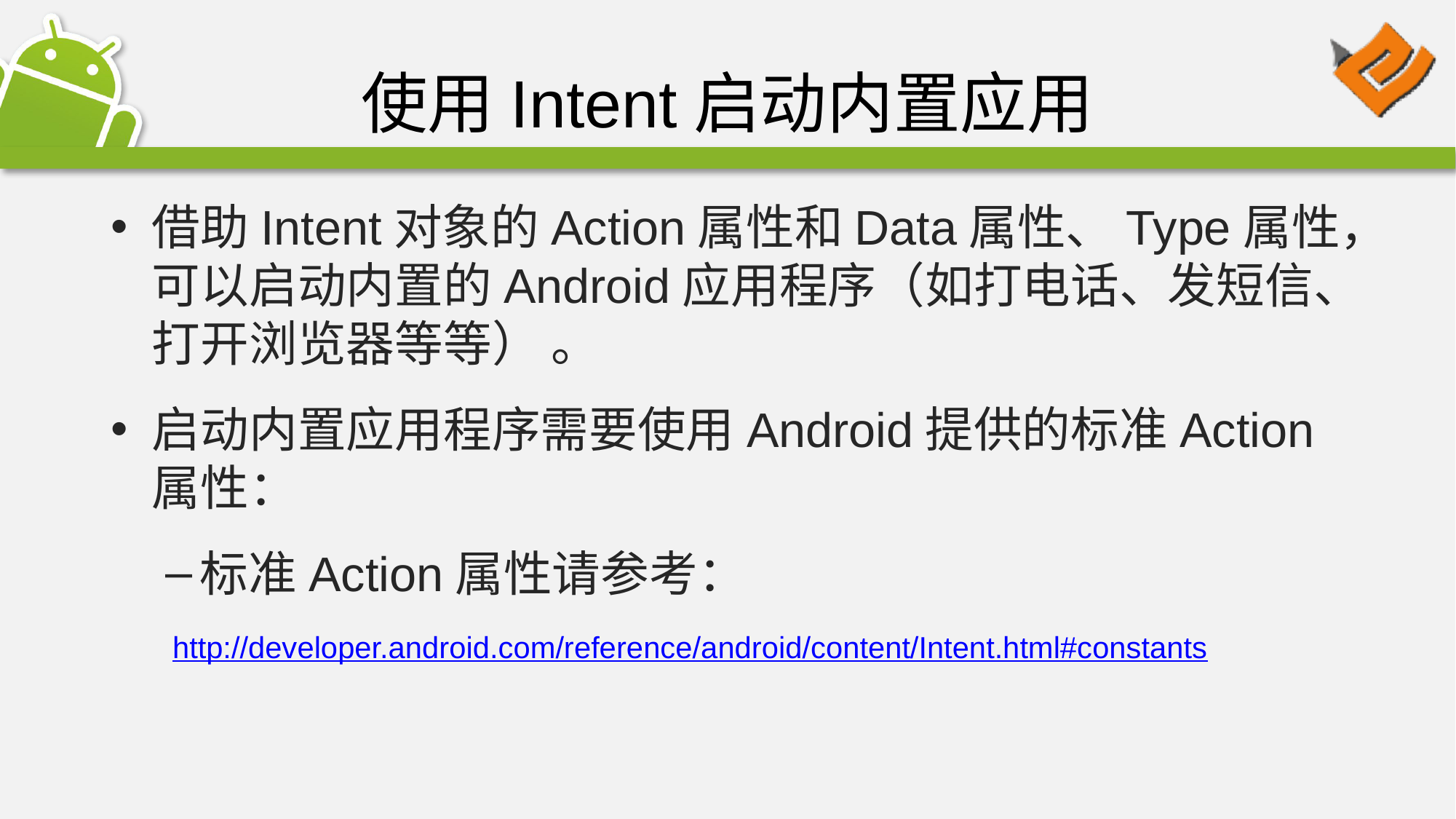

# 使用Intent启动内置应用
借助Intent对象的Action属性和Data属性、Type属性，可以启动内置的Android应用程序（如打电话、发短信、打开浏览器等等） 。
启动内置应用程序需要使用Android提供的标准Action属性：
标准Action属性请参考：
http://developer.android.com/reference/android/content/Intent.html#constants